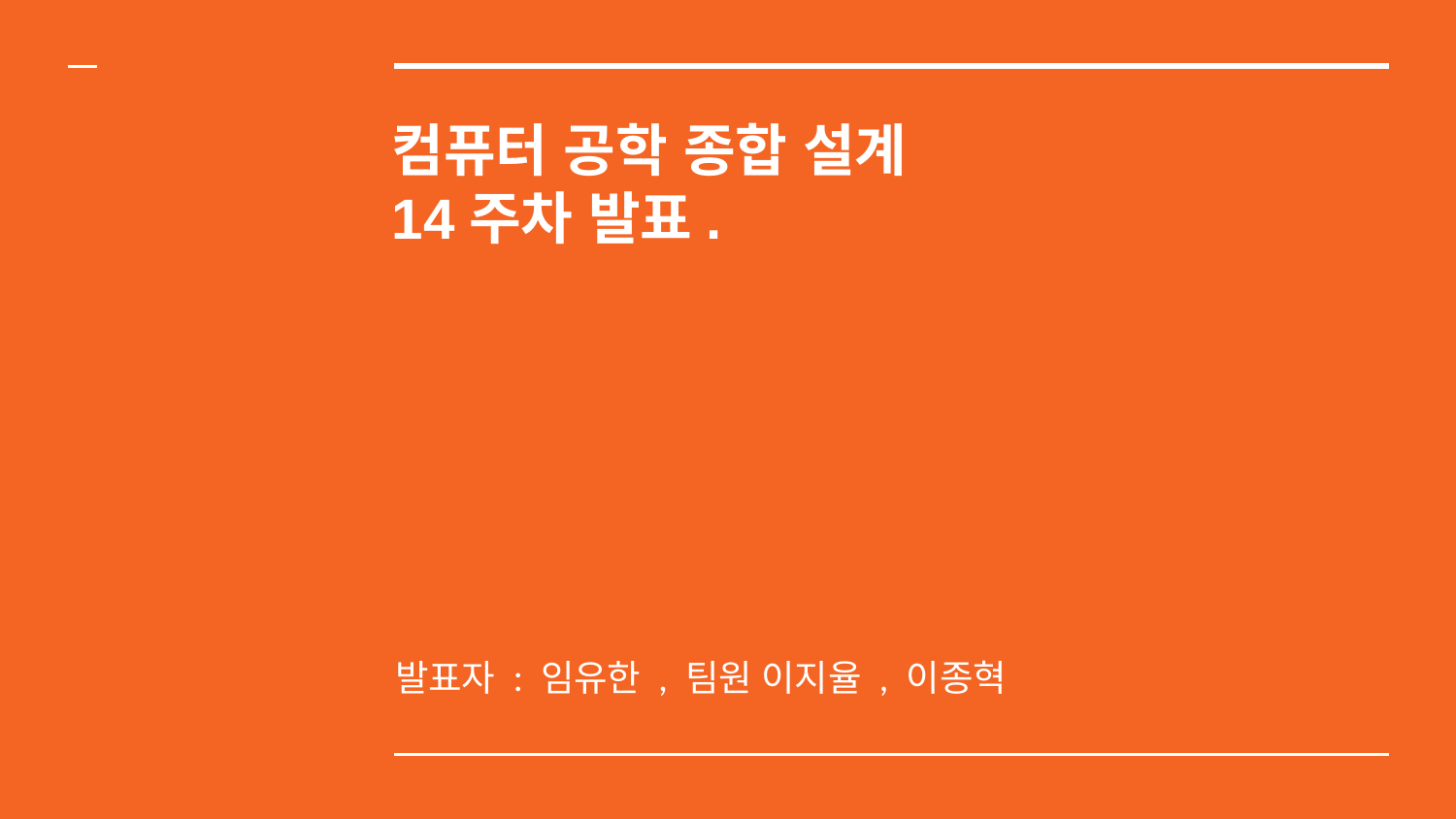

# 컴퓨터 공학 종합 설계 14주차 발표.
발표자 : 임유한 , 팀원 이지율 , 이종혁